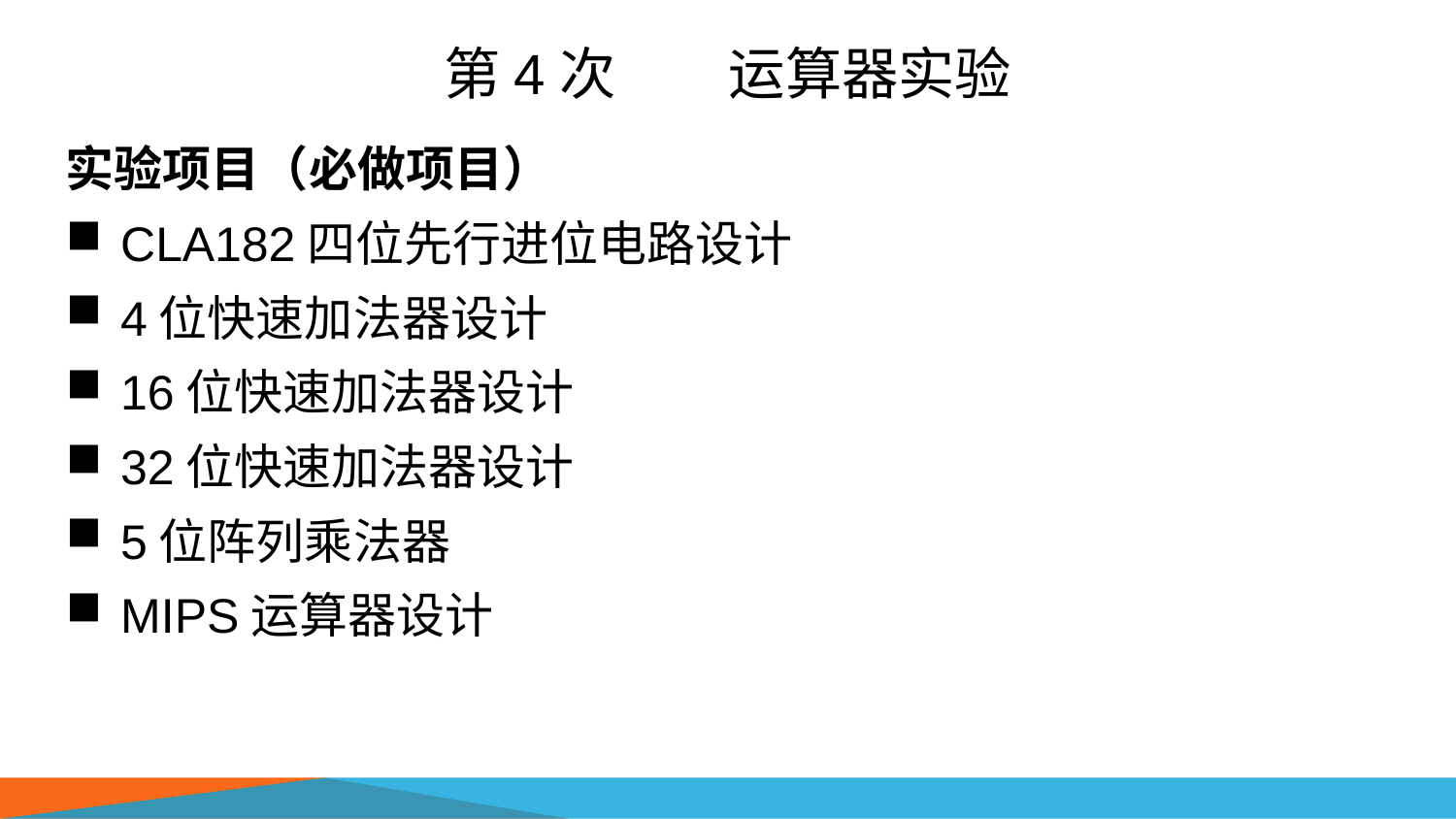

# 第4次         运算器实验
实验项目（必做项目）
CLA182四位先行进位电路设计
4位快速加法器设计
16位快速加法器设计
32位快速加法器设计
5位阵列乘法器
MIPS运算器设计